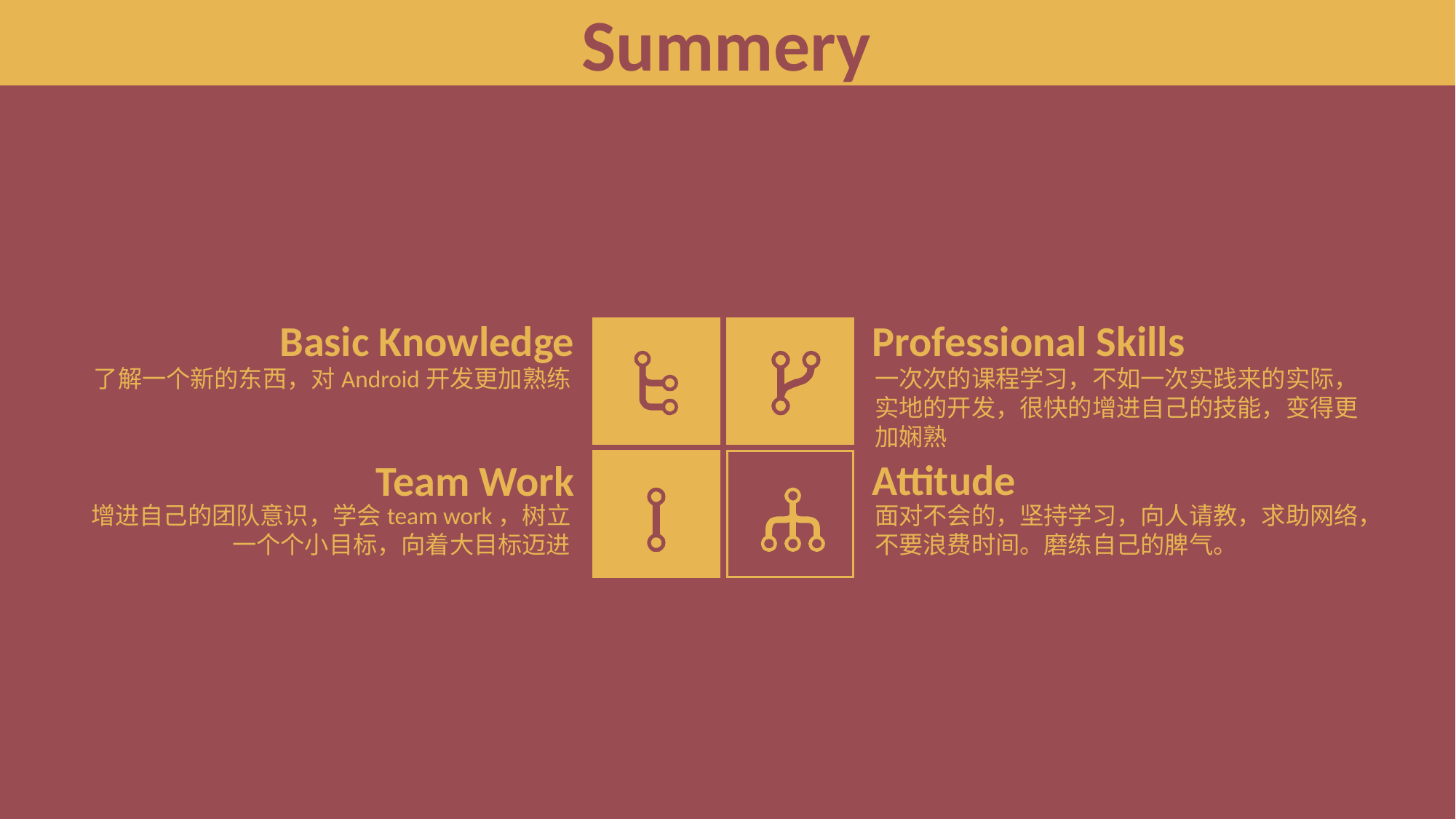

Summery

Basic Knowledge
了解一个新的东西，对Android开发更加熟练
Professional Skills
一次次的课程学习，不如一次实践来的实际，实地的开发，很快的增进自己的技能，变得更加娴熟

Attitude
面对不会的，坚持学习，向人请教，求助网络，不要浪费时间。磨练自己的脾气。
Team Work
增进自己的团队意识，学会team work，树立一个个小目标，向着大目标迈进